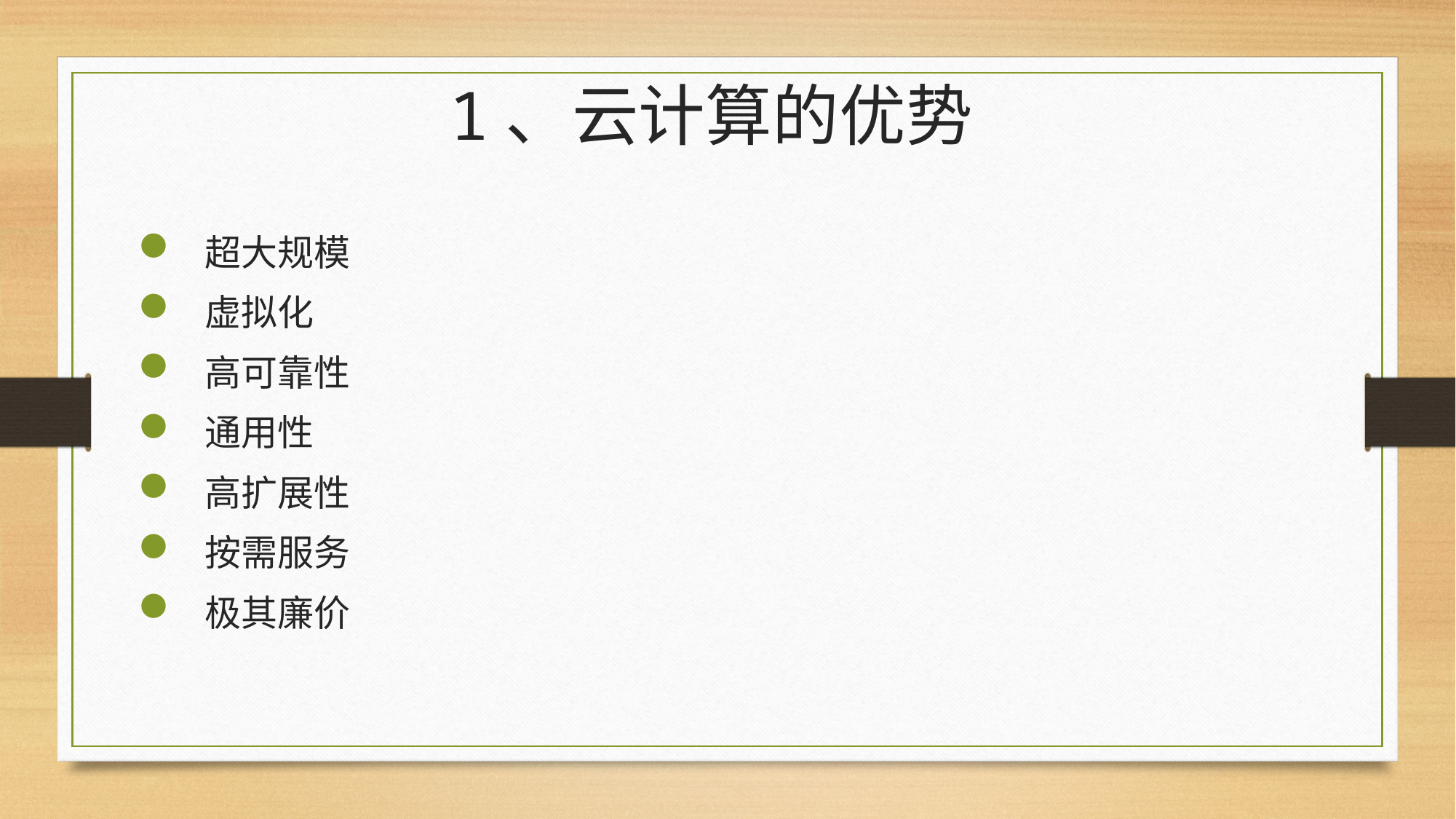

# 1、云计算的优势

  超大规模
  虚拟化
  高可靠性
  通用性
  高扩展性
  按需服务
  极其廉价